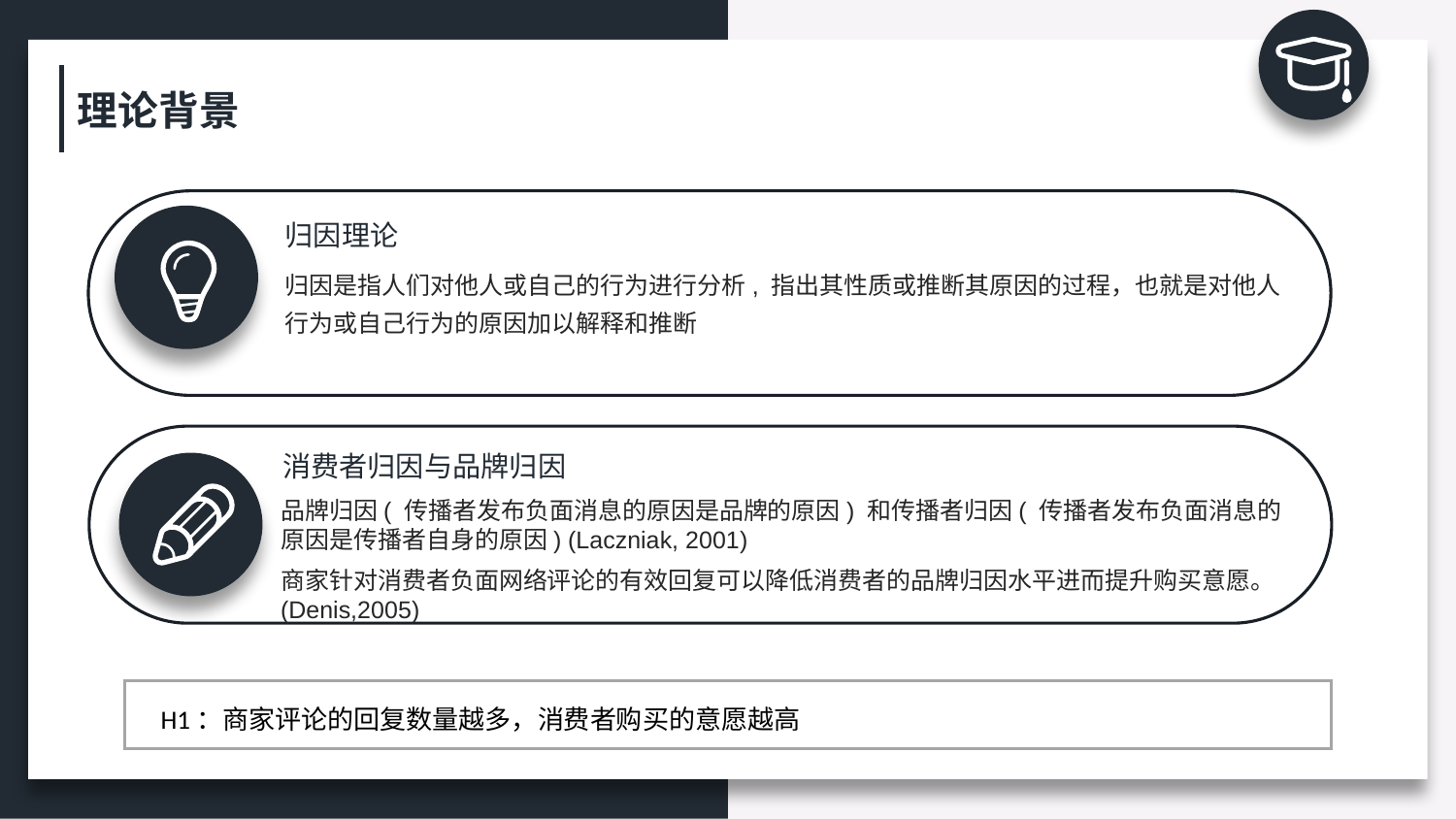

理论背景

归因理论

归因是指人们对他人或自己的行为进行分析, 指出其性质或推断其原因的过程，也就是对他人行为或自己行为的原因加以解释和推断

消费者归因与品牌归因

品牌归因( 传播者发布负面消息的原因是品牌的原因) 和传播者归因( 传播者发布负面消息的原因是传播者自身的原因) (Laczniak, 2001)
商家针对消费者负面网络评论的有效回复可以降低消费者的品牌归因水平进而提升购买意愿。(Denis,2005)

H1：商家评论的回复数量越多，消费者购买的意愿越高